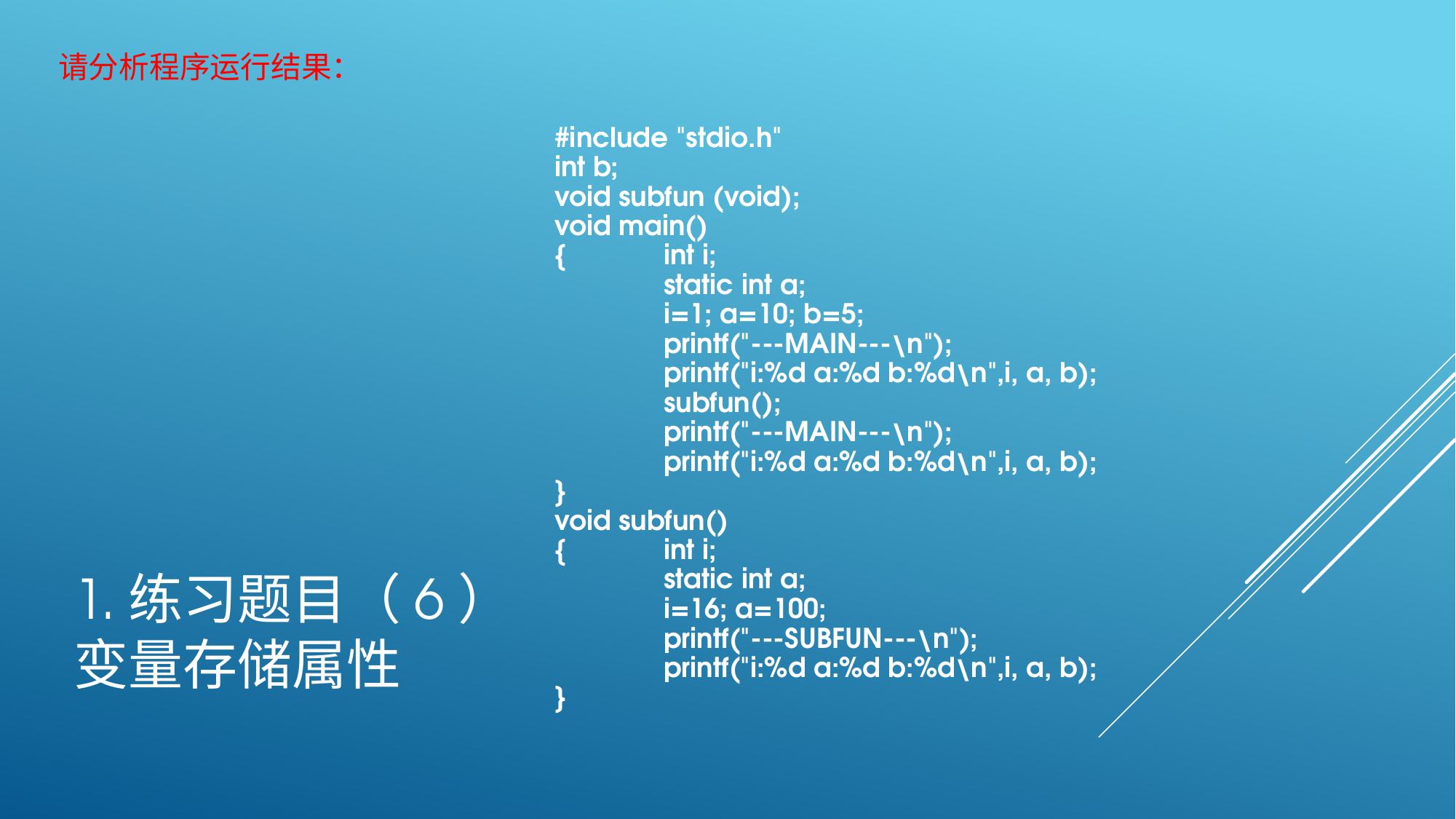

请分析程序运行结果：
#include "stdio.h"
int b;
void subfun (void);
void main()
{	int i;
	static int a;
	i=1; a=10; b=5;
	printf("---MAIN---\n");
	printf("i:%d a:%d b:%d\n",i, a, b);
	subfun();
	printf("---MAIN---\n");
	printf("i:%d a:%d b:%d\n",i, a, b);
}
void subfun()
{	int i;
	static int a;
	i=16; a=100;
	printf("---SUBFUN---\n");
	printf("i:%d a:%d b:%d\n",i, a, b);
}
# 1.练习题目（6） 变量存储属性